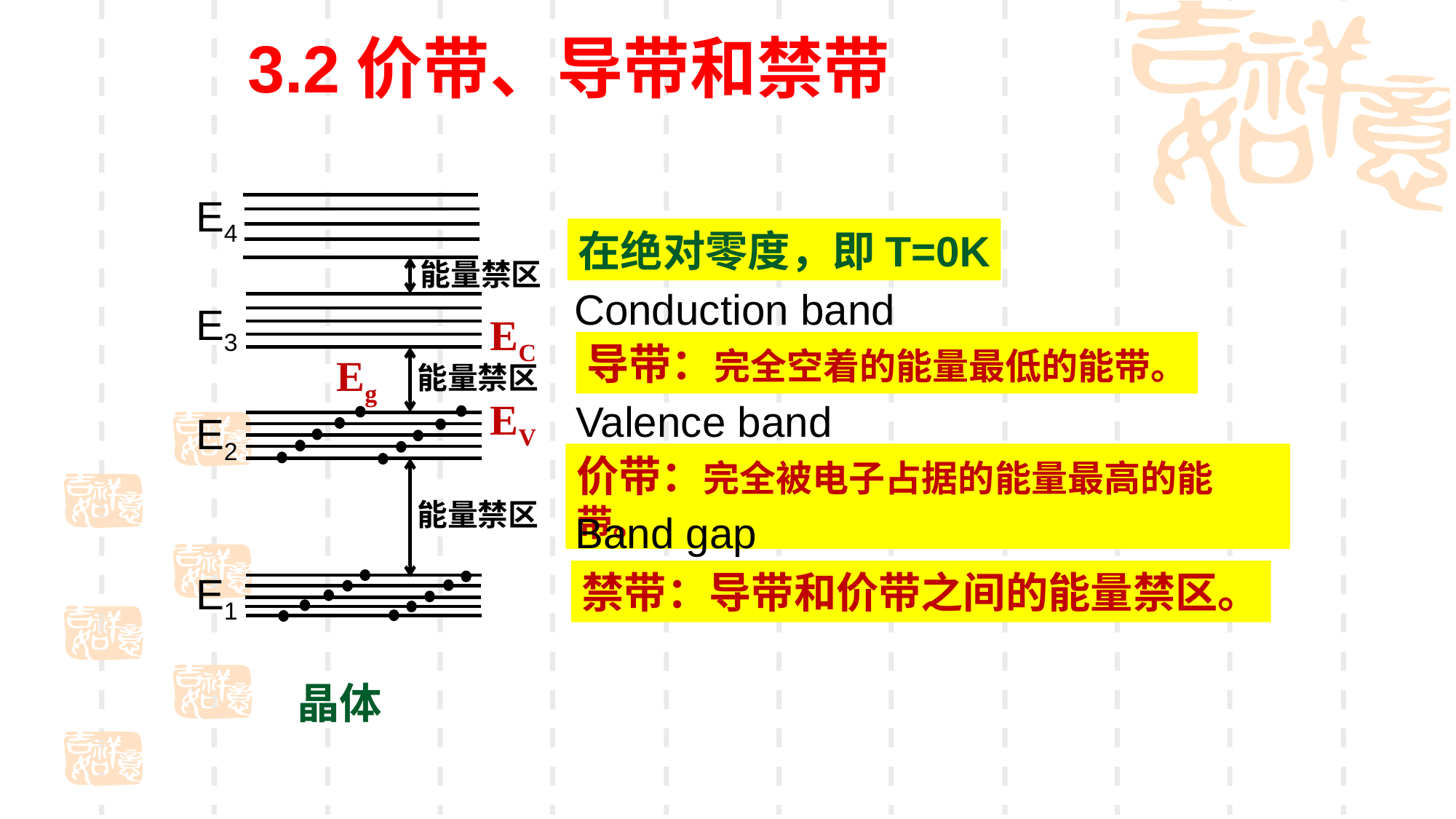

3.2价带、导带和禁带
E4

E3

E2

E1
在绝对零度，即T=0K
能量禁区
Conduction band
EC
导带：完全空着的能量最低的能带。
Eg
能量禁区
EV
Valence band

价带：完全被电子占据的能量最高的能带。

能量禁区
Band gap
禁带：导带和价带之间的能量禁区。

晶体